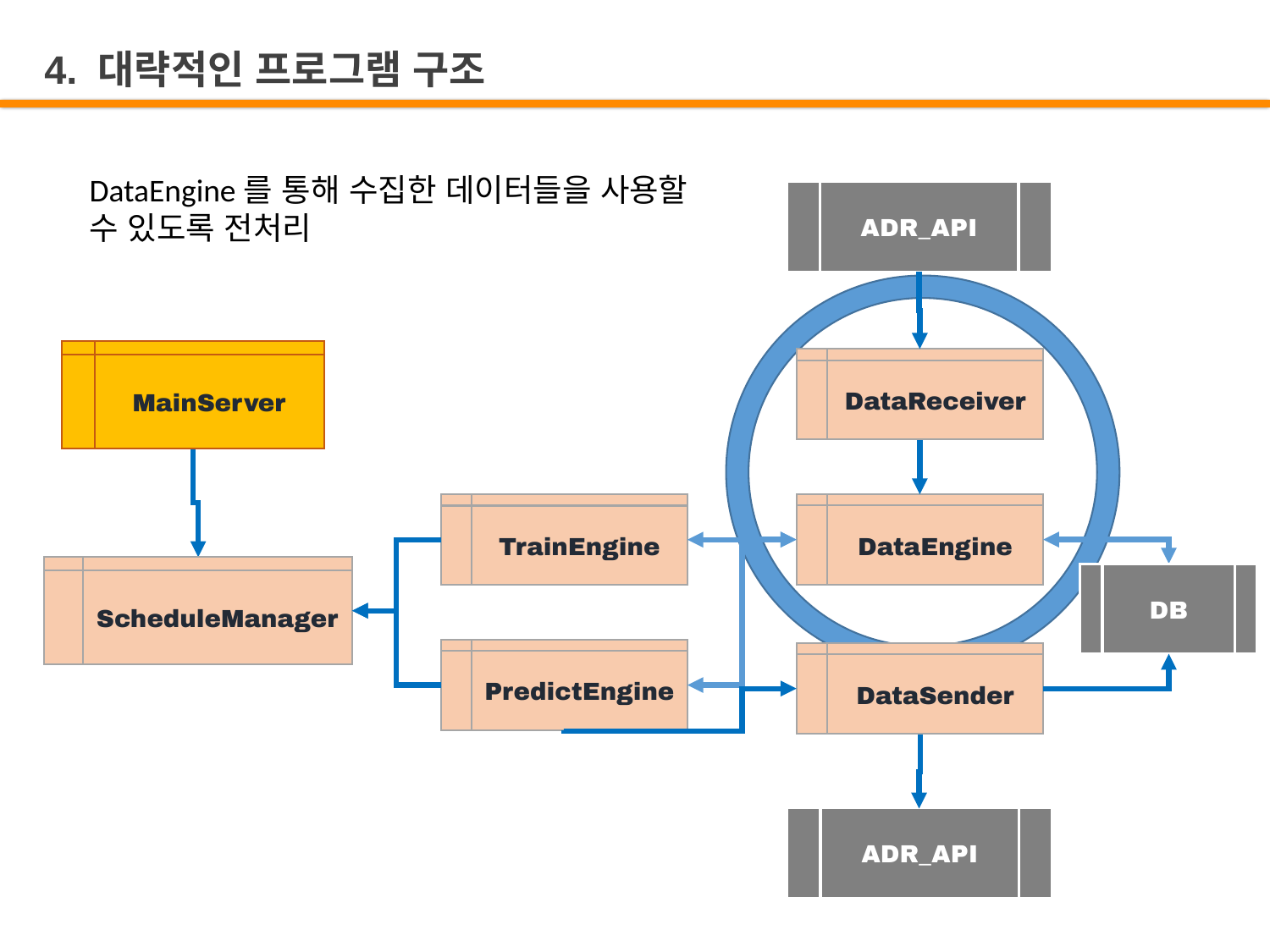

4. 대략적인 프로그램 구조
DataEngine를 통해 수집한 데이터들을 사용할 수 있도록 전처리
ADR_API
MainServer
DataReceiver
DataEngine
TrainEngine
ScheduleManager
DB
PredictEngine
DataSender
ADR_API